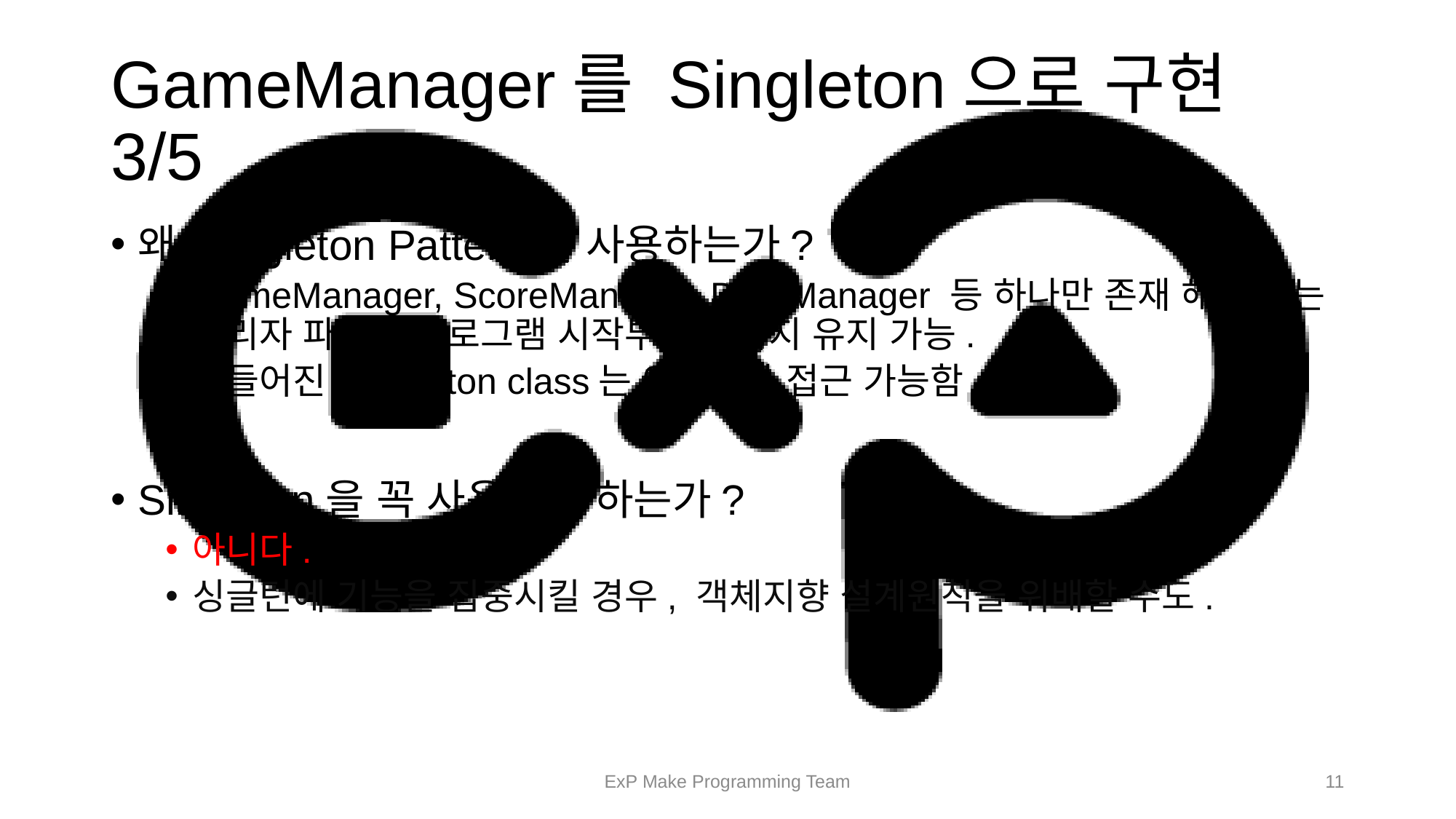

# GameManager를 Singleton으로 구현 3/5
왜 Singleton Pattern을 사용하는가?
GameManager, ScoreManager, DataManager 등 하나만 존재 해야 하는 관리자 파일을 프로그램 시작부터 끝까지 유지 가능.
만들어진 Singleton class는 어디서나 접근 가능함.

Singleton을 꼭 사용해야 하는가?
아니다.
싱글턴에 기능을 집중시킬 경우, 객체지향 설계원칙을 위배할 수도.
ExP Make Programming Team
11